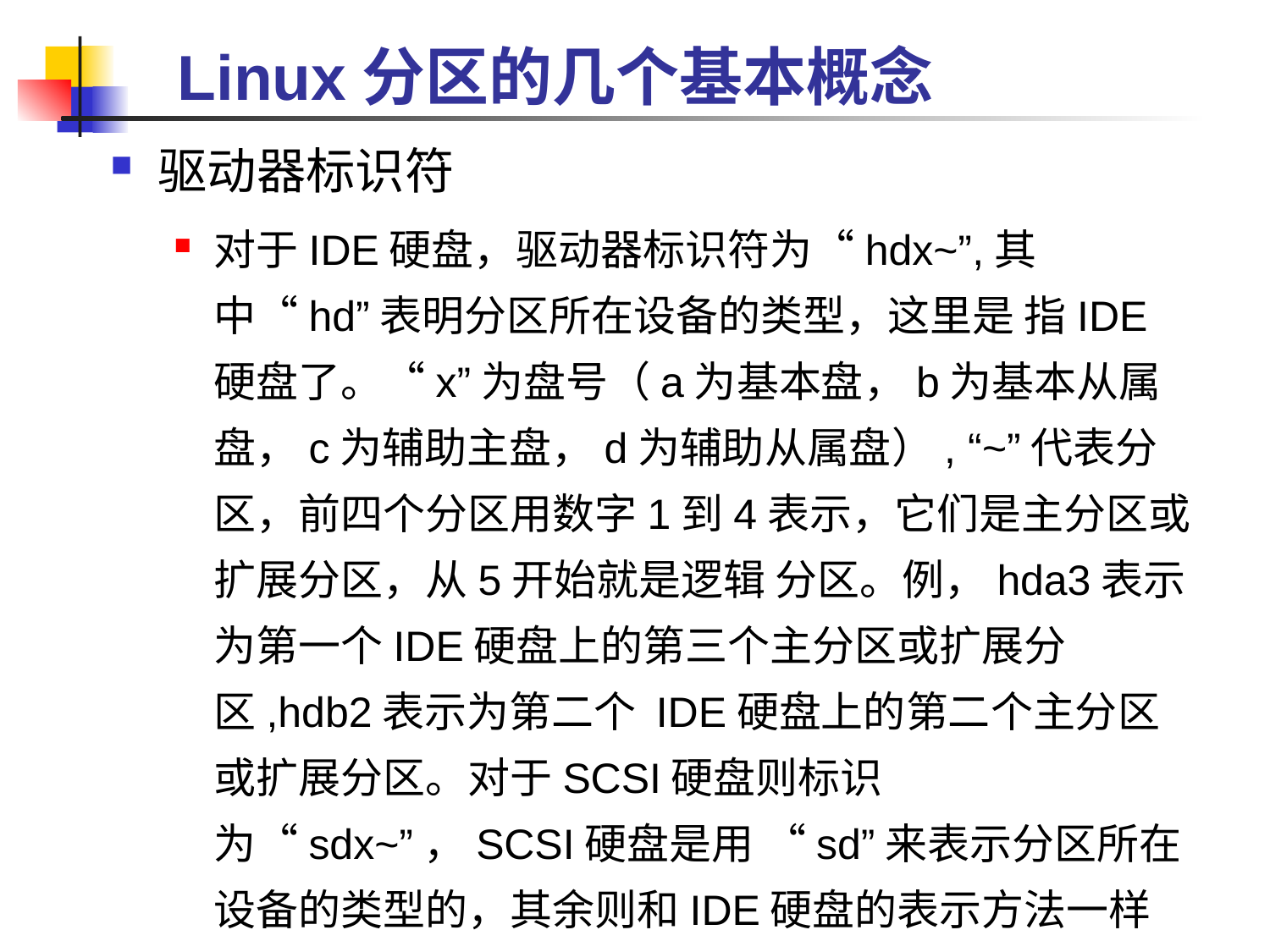

# Linux分区的几个基本概念
驱动器标识符
对于IDE硬盘，驱动器标识符为“hdx~”,其中“hd”表明分区所在设备的类型，这里是 指IDE硬盘了。“x”为盘号（a为基本盘，b为基本从属盘，c为辅助主盘，d为辅助从属盘）, “~”代表分区，前四个分区用数字1到4表示，它们是主分区或扩展分区，从5开始就是逻辑 分区。例，hda3表示为第一个IDE硬盘上的第三个主分区或扩展分区,hdb2表示为第二个 IDE硬盘上的第二个主分区或扩展分区。对于SCSI硬盘则标识为“sdx~”，SCSI硬盘是用 “sd”来表示分区所在设备的类型的，其余则和IDE硬盘的表示方法一样